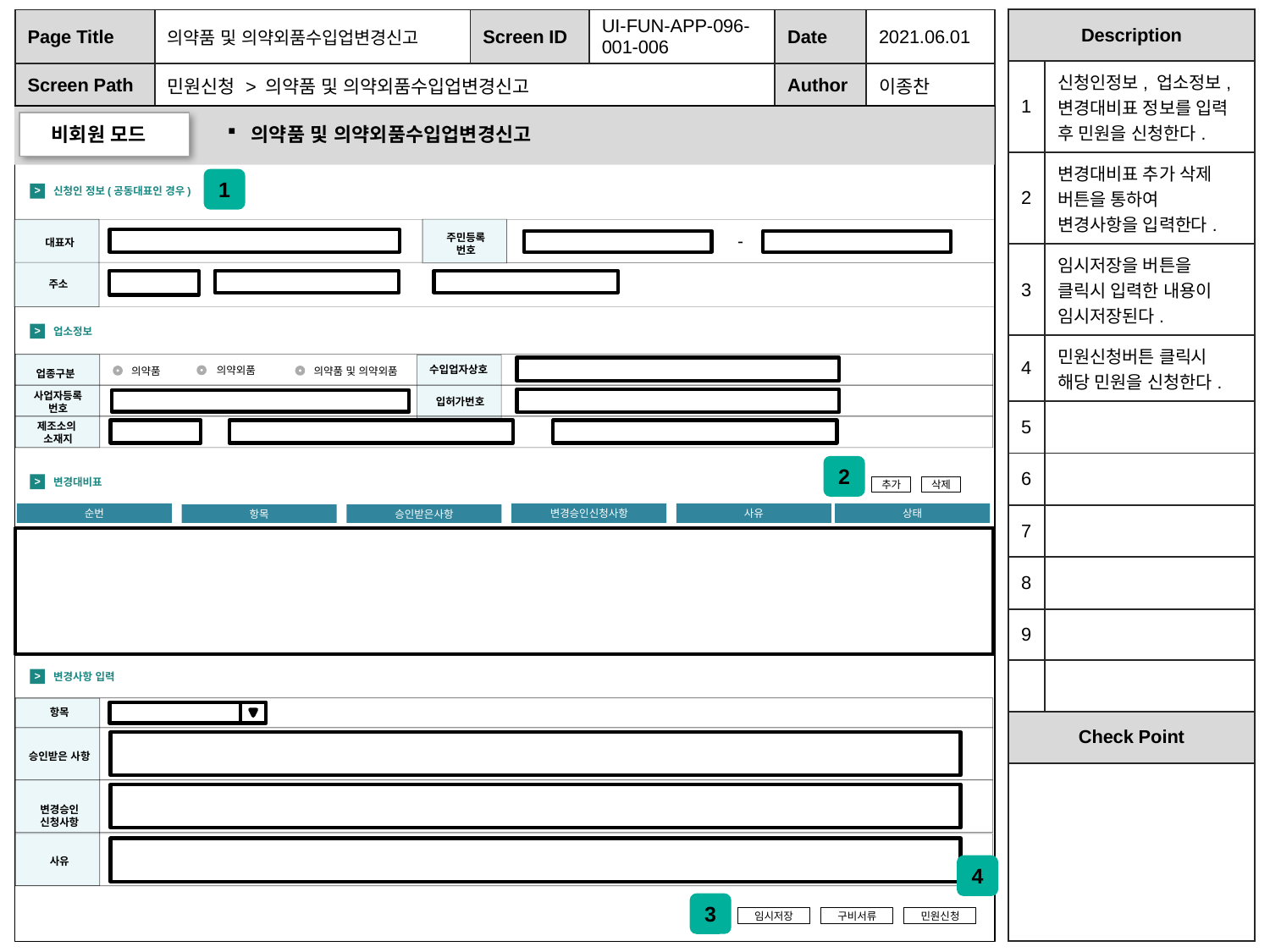

| Description |  |
| --- | --- |
| 1 | 신청인정보, 업소정보, 변경대비표 정보를 입력 후 민원을 신청한다. |
| 2 | 변경대비표 추가 삭제 버튼을 통하여 변경사항을 입력한다. |
| 3 | 임시저장을 버튼을 클릭시 입력한 내용이 임시저장된다. |
| 4 | 민원신청버튼 클릭시 해당 민원을 신청한다. |
| 5 |  |
| 6 |  |
| 7 |  |
| 8 |  |
| 9 |  |
|  |  |
| Check Point |  |
|  |  |
| Page Title | 의약품 및 의약외품수입업변경신고 | Screen ID | UI-FUN-APP-096-001-006 | Date | 2021.06.01 |
| --- | --- | --- | --- | --- | --- |
| Screen Path | 민원신청 > 의약품 및 의약외품수입업변경신고 |  |  | Author | 이종찬 |

비회원 모드
의약품 및 의약외품수입업변경신고
1
신청인 정보(공동대표인 경우)
>

-
주민등록번호
대표자

주소
업소정보
>

수입업자상호

의약외품

의약품 및 의약외품

의약품

업종구분
사업자등록번호

입허가번호

제조소의
소재지

2
변경대비표
>
추가
삭제
순번
변경승인신청사항
사유
상태
항목
승인받은사항

변경사항 입력
>

항목

승인받은 사항

변경승인
신청사항

사유
4
3
임시저장
구비서류
민원신청